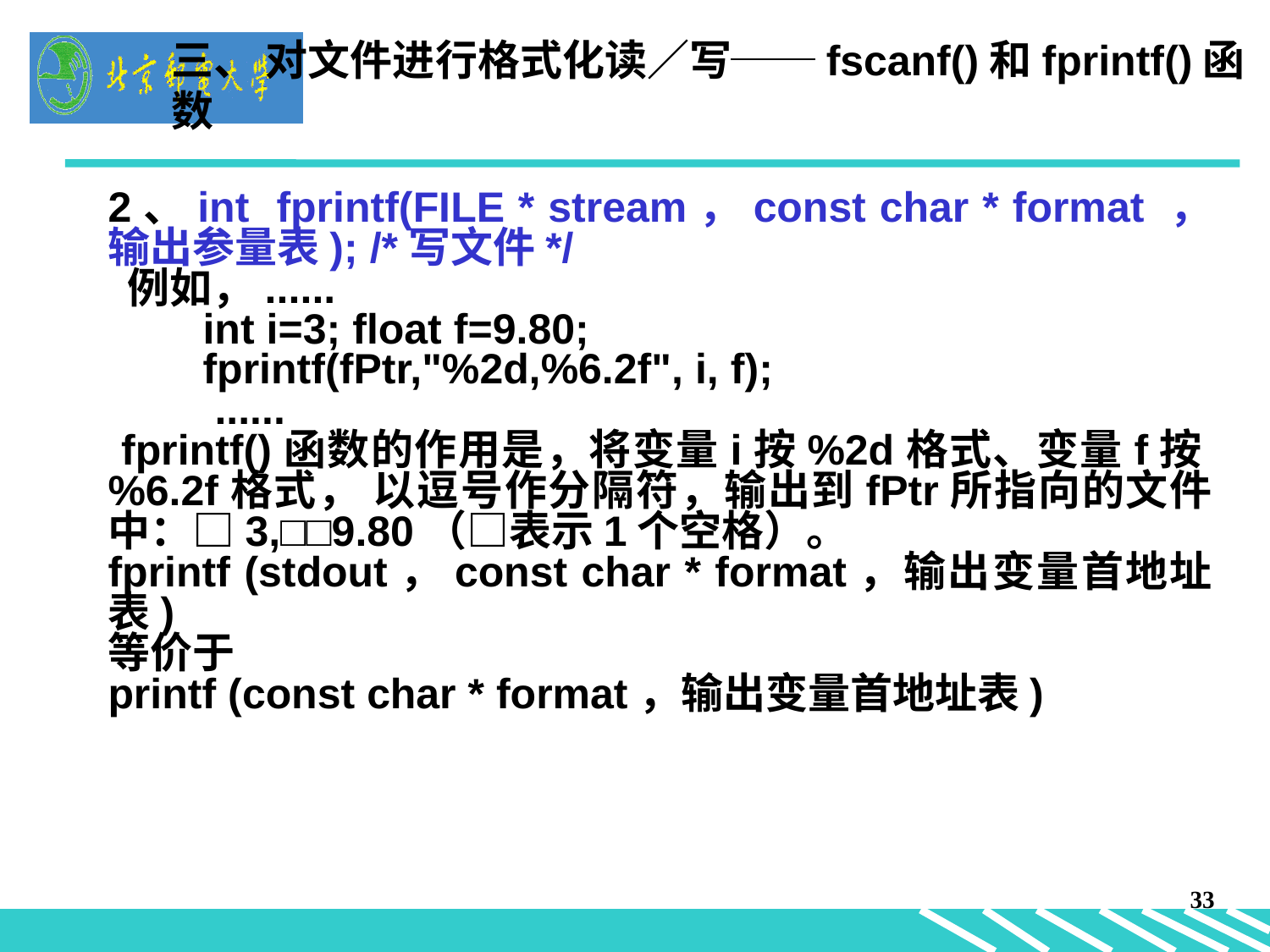

三、 对文件进行格式化读／写──fscanf()和fprintf()函数
2、int  fprintf(FILE * stream，const char * format ，输出参量表); /*写文件*/
 例如，......
        int i=3; float f=9.80;
        fprintf(fPtr,"%2d,%6.2f", i, f);
         ......
 fprintf()函数的作用是，将变量i按%2d格式、变量f按%6.2f格式， 以逗号作分隔符，输出到fPtr所指向的文件中：□3,□□9.80（□表示1个空格）。
fprintf (stdout，const char * format，输出变量首地址表)
等价于
printf (const char * format，输出变量首地址表)

33